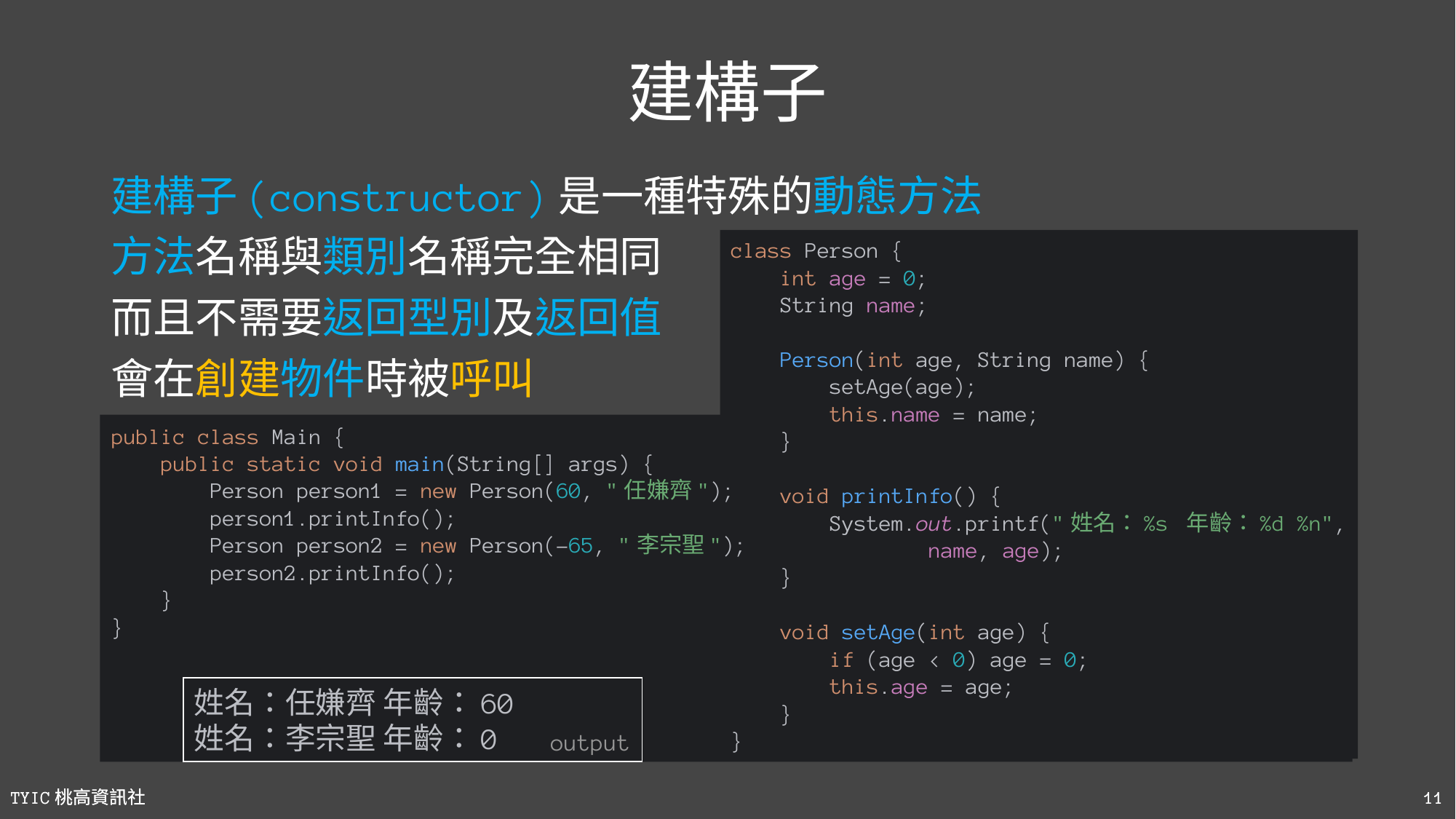

# 建構子
建構子(constructor)是一種特殊的動態方法
方法名稱與類別名稱完全相同
而且不需要返回型別及返回值
會在創建物件時被呼叫
class Person {
    int age = 0;
    String name;
    Person(int age, String name) {
        setAge(age);
        this.name = name;
    }
    void printInfo() {
        System.out.printf("姓名：%s 年齡：%d %n",
                name, age);
    }
    void setAge(int age) {
        if (age < 0) age = 0;
        this.age = age;
    }
}

public class Main {
    public static void main(String[] args) {
        Person person1 = new Person(60, "任嫌齊");
        person1.printInfo();
        Person person2 = new Person(-65, "李宗聖");
        person2.printInfo();
    }
}
姓名：任嫌齊 年齡：60
姓名：李宗聖 年齡：0
output